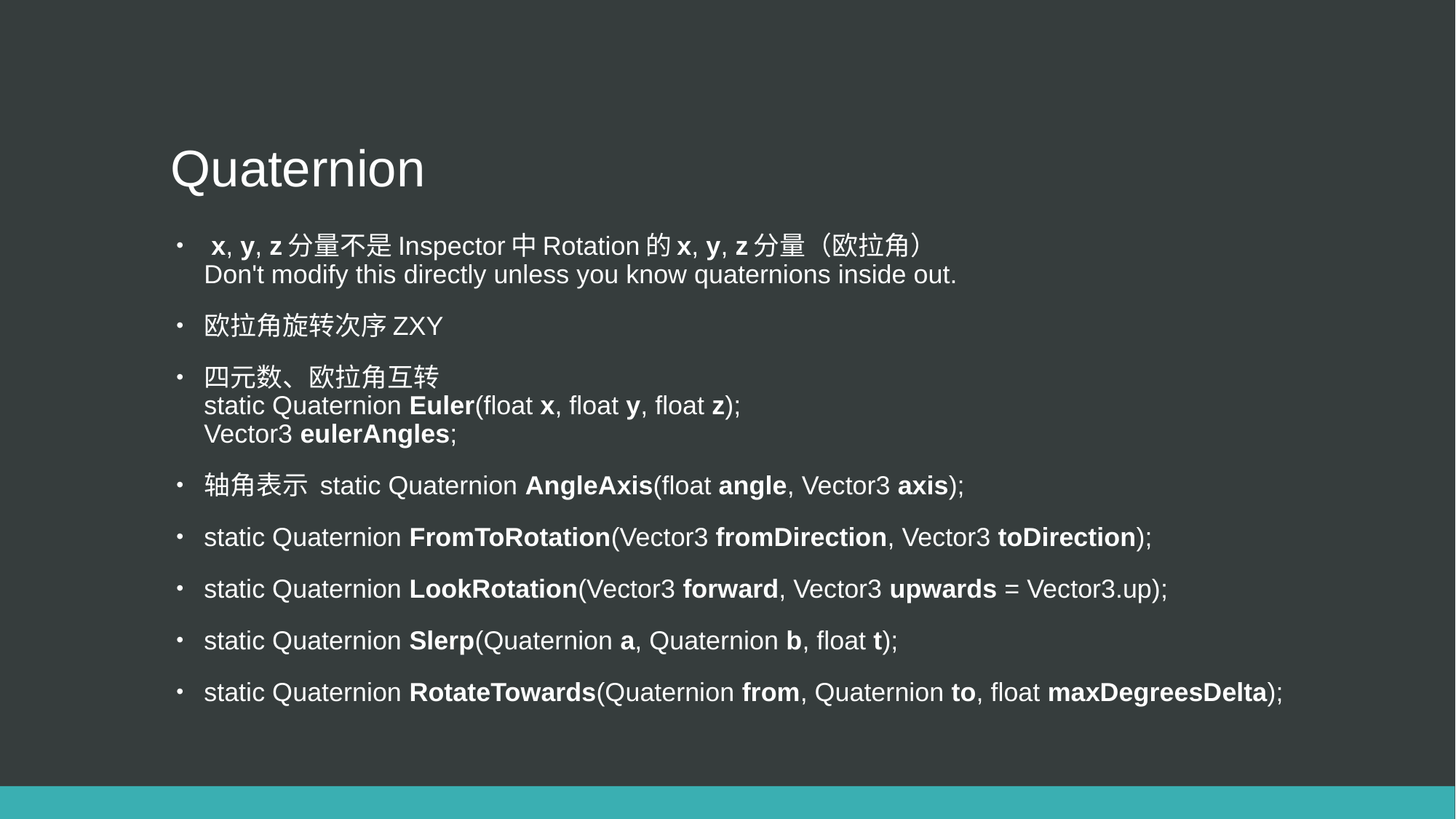

# Quaternion
 x, y, z分量不是Inspector中Rotation的x, y, z分量（欧拉角）
Don't modify this directly unless you know quaternions inside out.
欧拉角旋转次序ZXY
四元数、欧拉角互转
static Quaternion Euler(float x, float y, float z);
Vector3 eulerAngles;
轴角表示 static Quaternion AngleAxis(float angle, Vector3 axis);
static Quaternion FromToRotation(Vector3 fromDirection, Vector3 toDirection);
static Quaternion LookRotation(Vector3 forward, Vector3 upwards = Vector3.up);
static Quaternion Slerp(Quaternion a, Quaternion b, float t);
static Quaternion RotateTowards(Quaternion from, Quaternion to, float maxDegreesDelta);